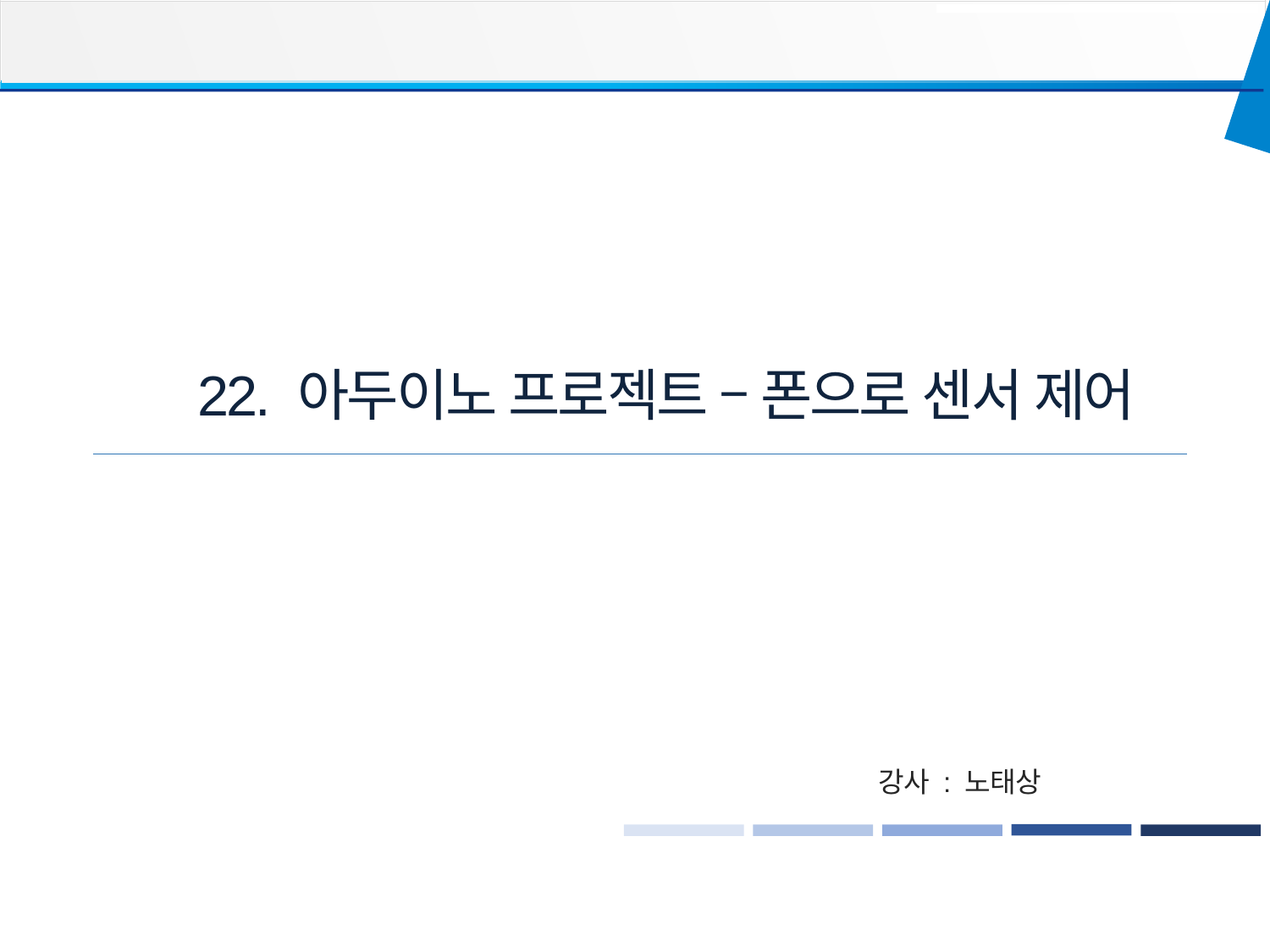

22. 아두이노 프로젝트 – 폰으로 센서 제어

강사 : 노태상